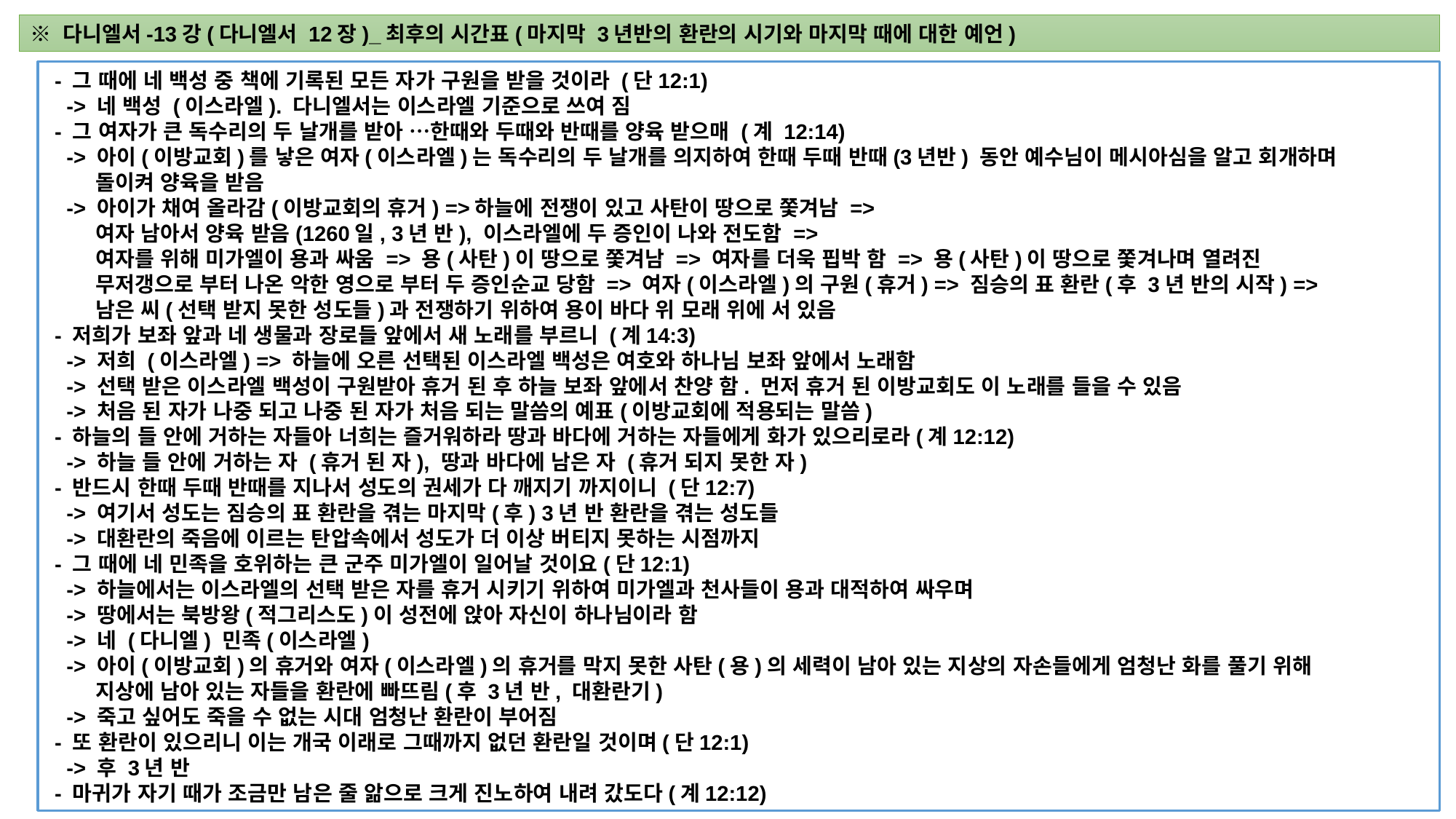

※ 다니엘서-13강(다니엘서 12장)_최후의 시간표(마지막 3년반의 환란의 시기와 마지막 때에 대한 예언)
 - 그 때에 네 백성 중 책에 기록된 모든 자가 구원을 받을 것이라 (단12:1)
   -> 네 백성 (이스라엘). 다니엘서는 이스라엘 기준으로 쓰여 짐
 - 그 여자가 큰 독수리의 두 날개를 받아 …한때와 두때와 반때를 양육 받으매 (계 12:14)
   -> 아이(이방교회)를 낳은 여자(이스라엘)는 독수리의 두 날개를 의지하여 한때 두때 반때(3년반) 동안 예수님이 메시아심을 알고 회개하며
       돌이켜 양육을 받음
   -> 아이가 채여 올라감(이방교회의 휴거) =>하늘에 전쟁이 있고 사탄이 땅으로 쫓겨남 =>
       여자 남아서 양육 받음(1260일, 3년 반), 이스라엘에 두 증인이 나와 전도함 =>
       여자를 위해 미가엘이 용과 싸움 => 용(사탄)이 땅으로 쫓겨남 => 여자를 더욱 핍박 함 => 용(사탄)이 땅으로 쫓겨나며 열려진
       무저갱으로 부터 나온 악한 영으로 부터 두 증인순교 당함 => 여자(이스라엘)의 구원(휴거) => 짐승의 표 환란(후 3년 반의 시작) =>
       남은 씨(선택 받지 못한 성도들)과 전쟁하기 위하여 용이 바다 위 모래 위에 서 있음
 - 저희가 보좌 앞과 네 생물과 장로들 앞에서 새 노래를 부르니 (계14:3)
   -> 저희 (이스라엘) => 하늘에 오른 선택된 이스라엘 백성은 여호와 하나님 보좌 앞에서 노래함
   -> 선택 받은 이스라엘 백성이 구원받아 휴거 된 후 하늘 보좌 앞에서 찬양 함. 먼저 휴거 된 이방교회도 이 노래를 들을 수 있음
   -> 처음 된 자가 나중 되고 나중 된 자가 처음 되는 말씀의 예표(이방교회에 적용되는 말씀)
 - 하늘의 들 안에 거하는 자들아 너희는 즐거워하라 땅과 바다에 거하는 자들에게 화가 있으리로라(계12:12)
   -> 하늘 들 안에 거하는 자 (휴거 된 자), 땅과 바다에 남은 자 (휴거 되지 못한 자)
 - 반드시 한때 두때 반때를 지나서 성도의 권세가 다 깨지기 까지이니 (단12:7)
   -> 여기서 성도는 짐승의 표 환란을 겪는 마지막(후) 3년 반 환란을 겪는 성도들
   -> 대환란의 죽음에 이르는 탄압속에서 성도가 더 이상 버티지 못하는 시점까지
 - 그 때에 네 민족을 호위하는 큰 군주 미가엘이 일어날 것이요(단12:1)
   -> 하늘에서는 이스라엘의 선택 받은 자를 휴거 시키기 위하여 미가엘과 천사들이 용과 대적하여 싸우며
   -> 땅에서는 북방왕(적그리스도)이 성전에 앉아 자신이 하나님이라 함
   -> 네 (다니엘) 민족(이스라엘)
   -> 아이(이방교회)의 휴거와 여자(이스라엘)의 휴거를 막지 못한 사탄(용)의 세력이 남아 있는 지상의 자손들에게 엄청난 화를 풀기 위해
       지상에 남아 있는 자들을 환란에 빠뜨림(후 3년 반, 대환란기)
   -> 죽고 싶어도 죽을 수 없는 시대 엄청난 환란이 부어짐
 - 또 환란이 있으리니 이는 개국 이래로 그때까지 없던 환란일 것이며(단12:1)
   -> 후 3년 반
 - 마귀가 자기 때가 조금만 남은 줄 앎으로 크게 진노하여 내려 갔도다(계12:12)